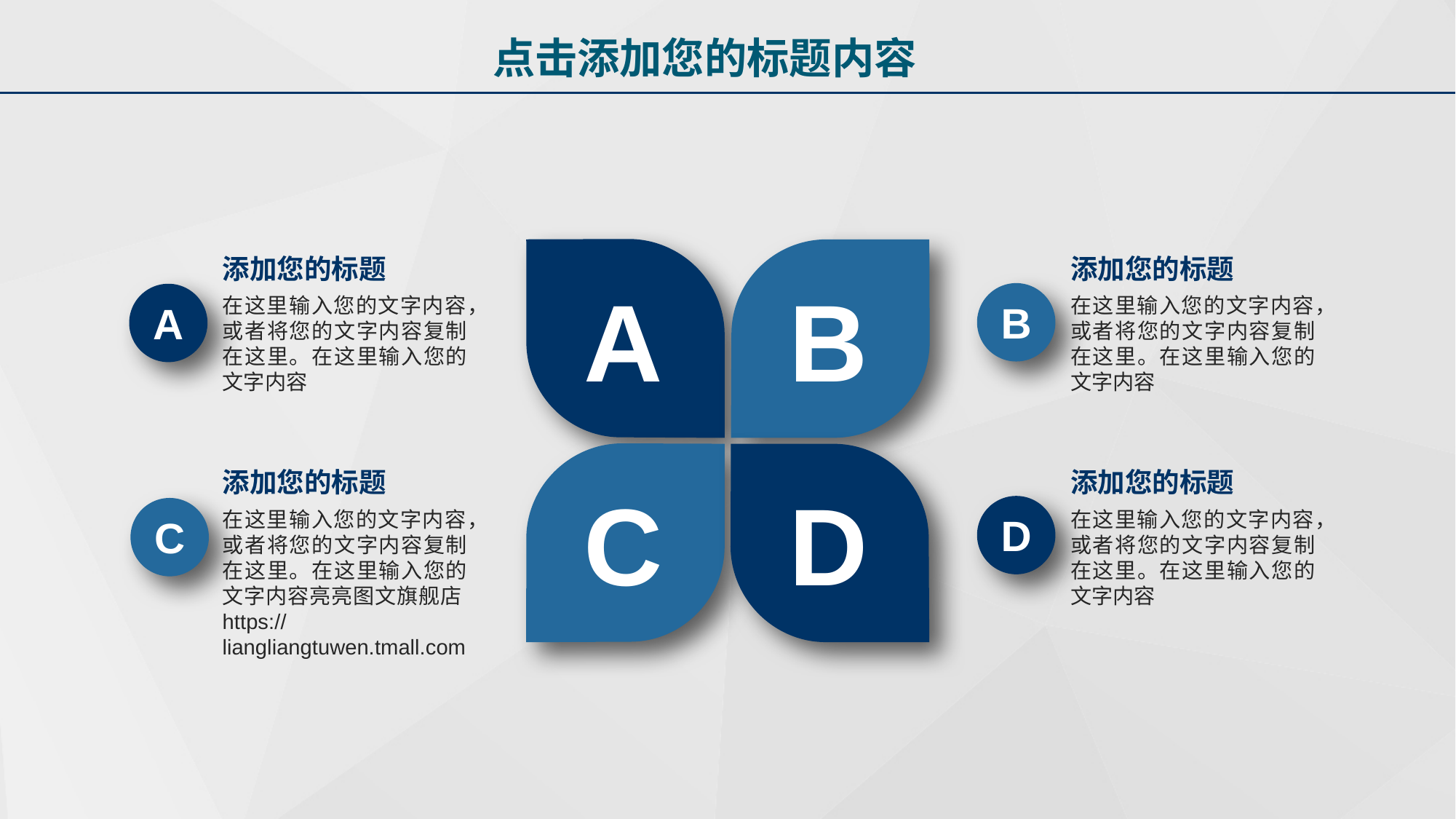

点击添加您的标题内容

添加您的标题
添加您的标题
A
B

在这里输入您的文字内容，或者将您的文字内容复制在这里。在这里输入您的文字内容
在这里输入您的文字内容，或者将您的文字内容复制在这里。在这里输入您的文字内容
B
A

添加您的标题
添加您的标题
C
D

在这里输入您的文字内容，或者将您的文字内容复制在这里。在这里输入您的文字内容亮亮图文旗舰店https://liangliangtuwen.tmall.com
在这里输入您的文字内容，或者将您的文字内容复制在这里。在这里输入您的文字内容
D
C